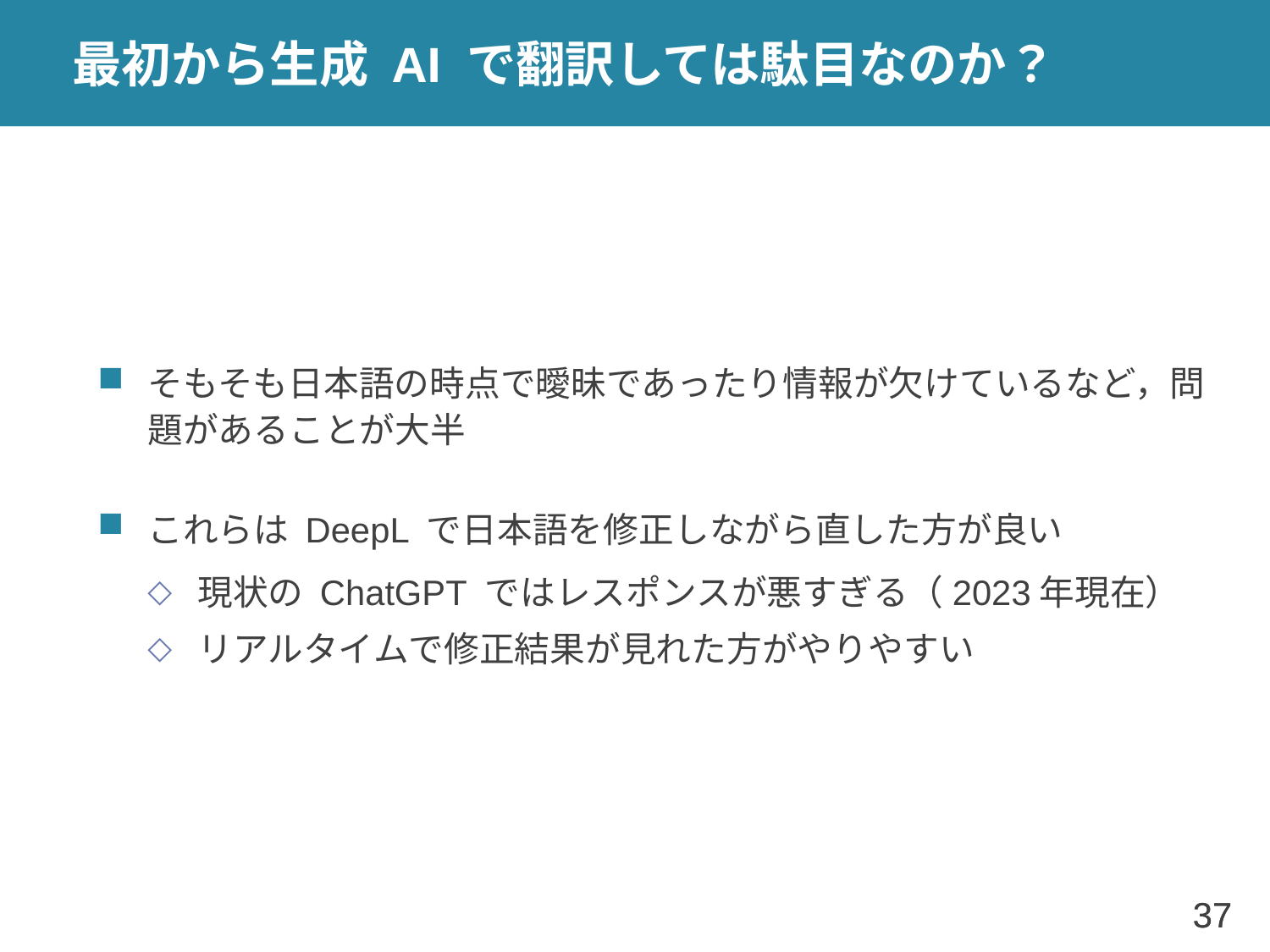

# 最初から生成 AI で翻訳しては駄目なのか？
そもそも日本語の時点で曖昧であったり情報が欠けているなど，問題があることが大半
これらは DeepL で日本語を修正しながら直した方が良い
現状の ChatGPT ではレスポンスが悪すぎる（2023年現在）
リアルタイムで修正結果が見れた方がやりやすい